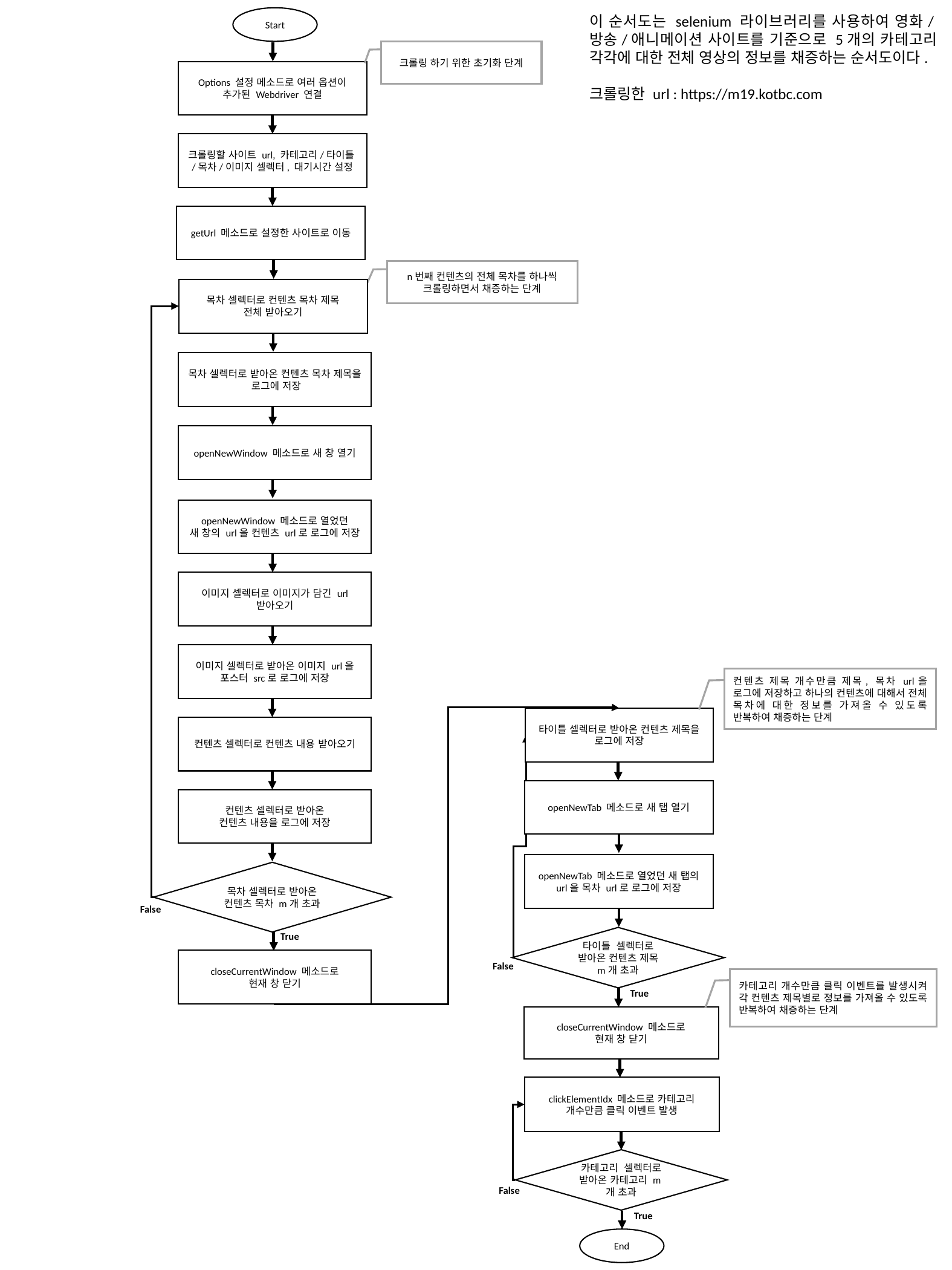

이 순서도는 selenium 라이브러리를 사용하여 영화/방송/애니메이션 사이트를 기준으로 5개의 카테고리 각각에 대한 전체 영상의 정보를 채증하는 순서도이다.

크롤링한 url : https://m19.kotbc.com
Start
크롤링 하기 위한 초기화 단계
Options 설정 메소드로 여러 옵션이 추가된 Webdriver 연결
크롤링할 사이트 url, 카테고리/타이틀/목차/이미지 셀렉터, 대기시간 설정
getUrl 메소드로 설정한 사이트로 이동
n번째 컨텐츠의 전체 목차를 하나씩 크롤링하면서 채증하는 단계
목차 셀렉터로 컨텐츠 목차 제목
전체 받아오기
목차 셀렉터로 받아온 컨텐츠 목차 제목을  로그에 저장
openNewWindow 메소드로 새 창 열기
openNewWindow 메소드로 열었던
새 창의 url을 컨텐츠 url로 로그에 저장
이미지 셀렉터로 이미지가 담긴 url 받아오기
이미지 셀렉터로 받아온 이미지 url을 포스터 src로 로그에 저장
컨텐츠 제목 개수만큼 제목, 목차 url을 로그에 저장하고 하나의 컨텐츠에 대해서 전체 목차에 대한 정보를 가져올 수 있도록 반복하여 채증하는 단계
타이틀 셀렉터로 받아온 컨텐츠 제목을 로그에 저장
컨텐츠 셀렉터로 컨텐츠 내용 받아오기
openNewTab 메소드로 새 탭 열기
컨텐츠 셀렉터로 받아온
컨텐츠 내용을 로그에 저장
openNewTab 메소드로 열었던 새 탭의 url을 목차 url로 로그에 저장
목차 셀렉터로 받아온 컨텐츠 목차 m개 초과
False
True
타이틀  셀렉터로 받아온 컨텐츠 제목 m개 초과
closeCurrentWindow 메소드로
현재 창 닫기
False
카테고리 개수만큼 클릭 이벤트를 발생시켜 각 컨텐츠 제목별로 정보를 가져올 수 있도록 반복하여 채증하는 단계
True
closeCurrentWindow 메소드로
현재 창 닫기
clickElementIdx 메소드로 카테고리 개수만큼 클릭 이벤트 발생
카테고리  셀렉터로 받아온 카테고리 m개 초과
False
True
End